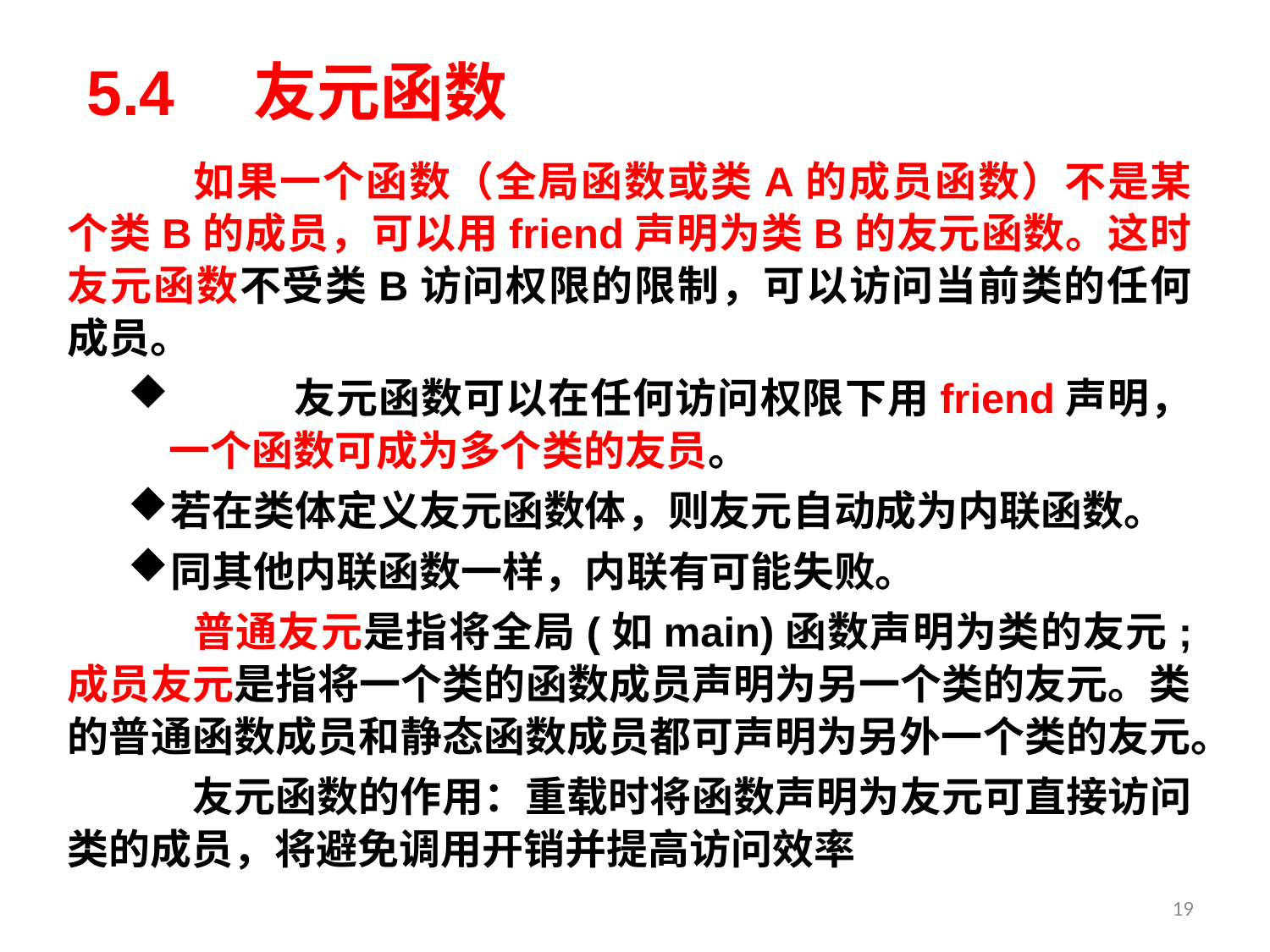

# 5.4　友元函数
	如果一个函数（全局函数或类A的成员函数）不是某个类B的成员，可以用friend声明为类B的友元函数。这时友元函数不受类B访问权限的限制，可以访问当前类的任何成员。
	友元函数可以在任何访问权限下用friend声明，一个函数可成为多个类的友员。
若在类体定义友元函数体，则友元自动成为内联函数。
同其他内联函数一样，内联有可能失败。
	普通友元是指将全局(如main)函数声明为类的友元; 成员友元是指将一个类的函数成员声明为另一个类的友元。类的普通函数成员和静态函数成员都可声明为另外一个类的友元。
	友元函数的作用：重载时将函数声明为友元可直接访问类的成员，将避免调用开销并提高访问效率

19